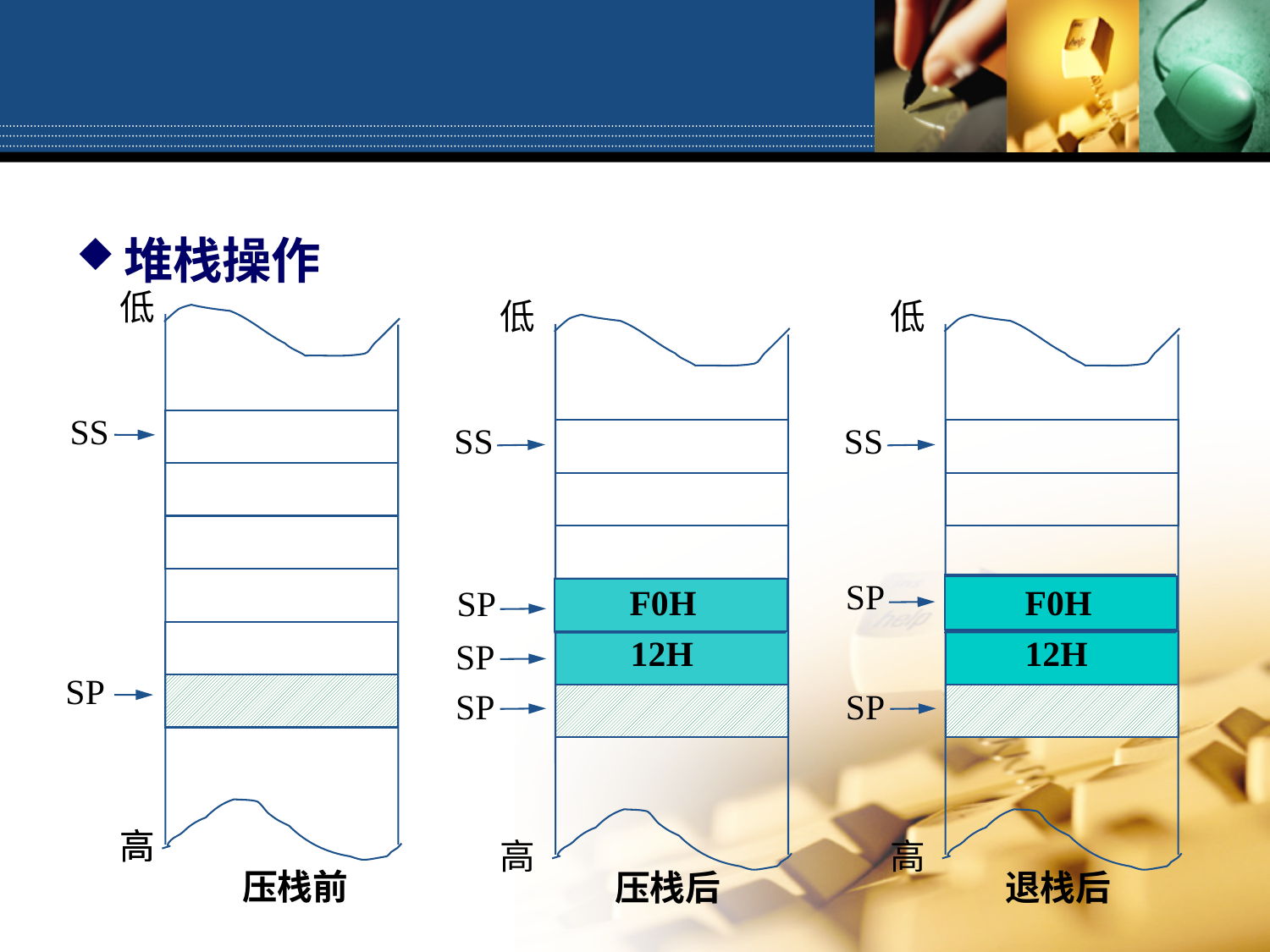

堆栈操作
低
低
低

SS

SS
SS

F0H
SP

F0H
SP

12H
12H

SP

SP

SP

SP

高
高
高
高
压栈前
压栈后
退栈后